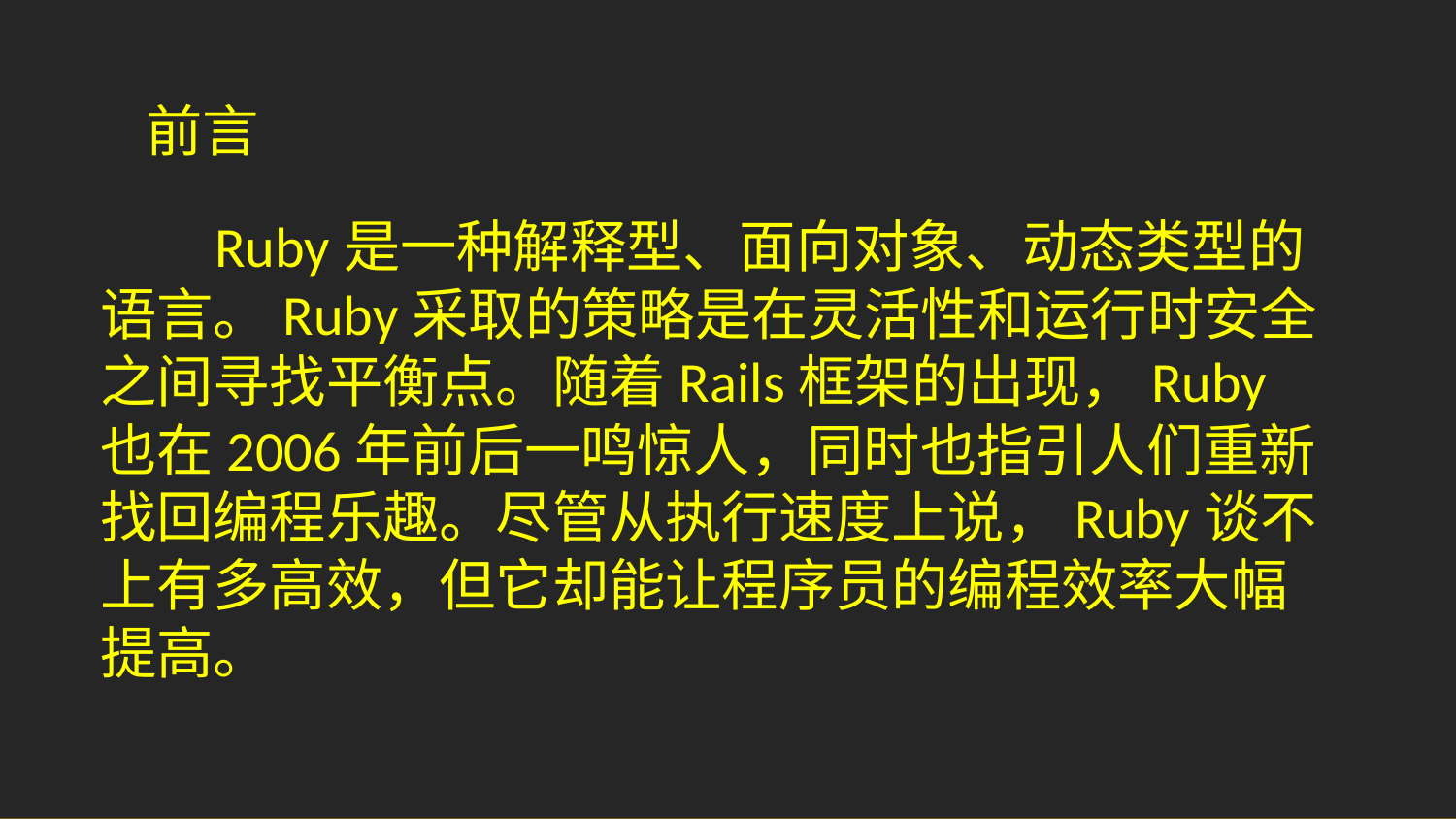

前言
Ruby是一种解释型、面向对象、动态类型的语言。Ruby采取的策略是在灵活性和运行时安全之间寻找平衡点。随着Rails框架的出现，Ruby也在2006年前后一鸣惊人，同时也指引人们重新找回编程乐趣。尽管从执行速度上说，Ruby谈不上有多高效，但它却能让程序员的编程效率大幅提高。